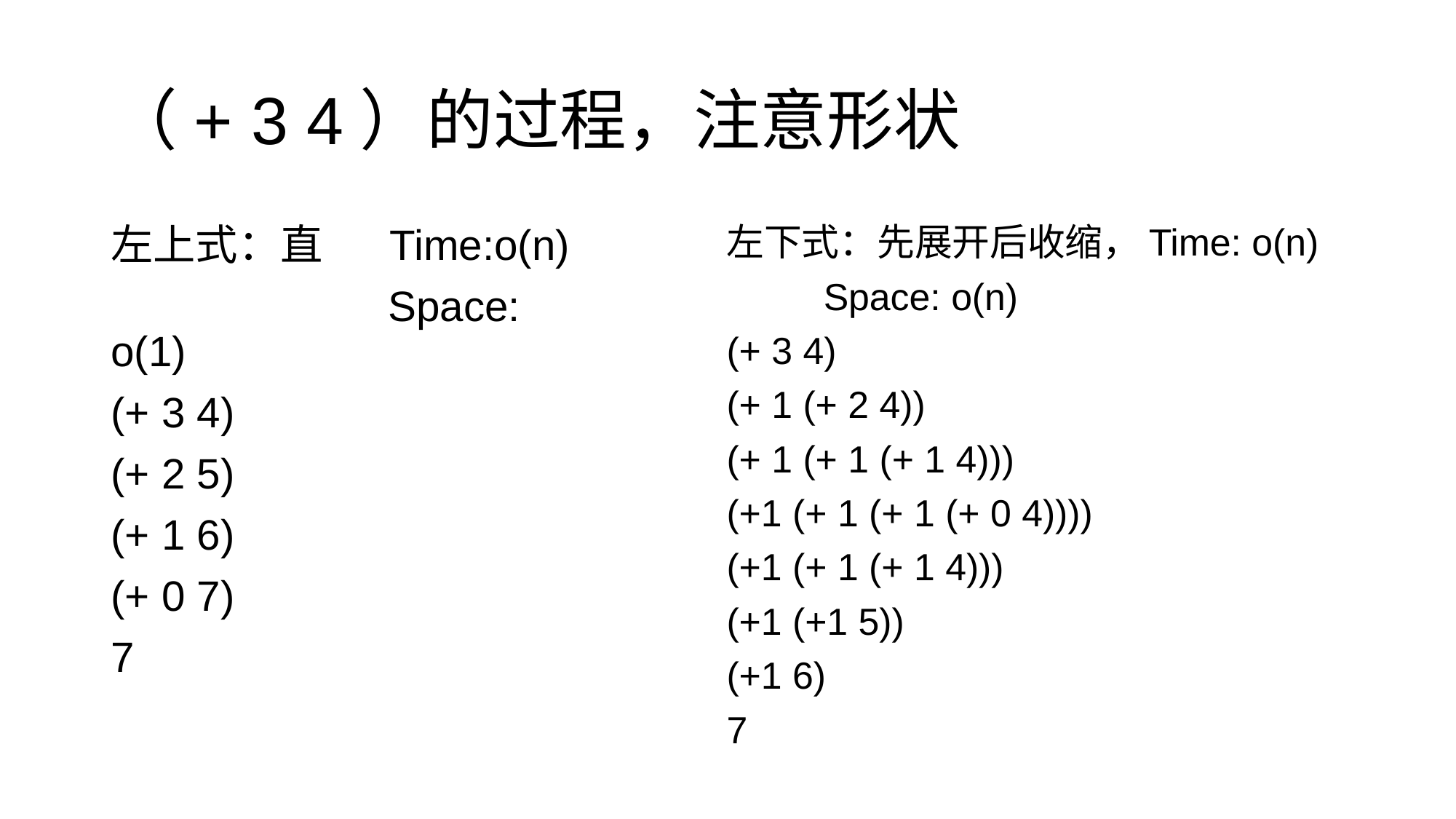

# （+ 3 4）的过程，注意形状
左上式：直      Time:o(n)
		     Space: o(1)
(+ 3 4)
(+ 2 5)
(+ 1 6)
(+ 0 7)
7
左下式：先展开后收缩，Time: o(n)
				Space: o(n)
(+ 3 4)
(+ 1 (+ 2 4))
(+ 1 (+ 1 (+ 1 4)))
(+1 (+ 1 (+ 1 (+ 0 4))))
(+1 (+ 1 (+ 1 4)))
(+1 (+1 5))
(+1 6)
7